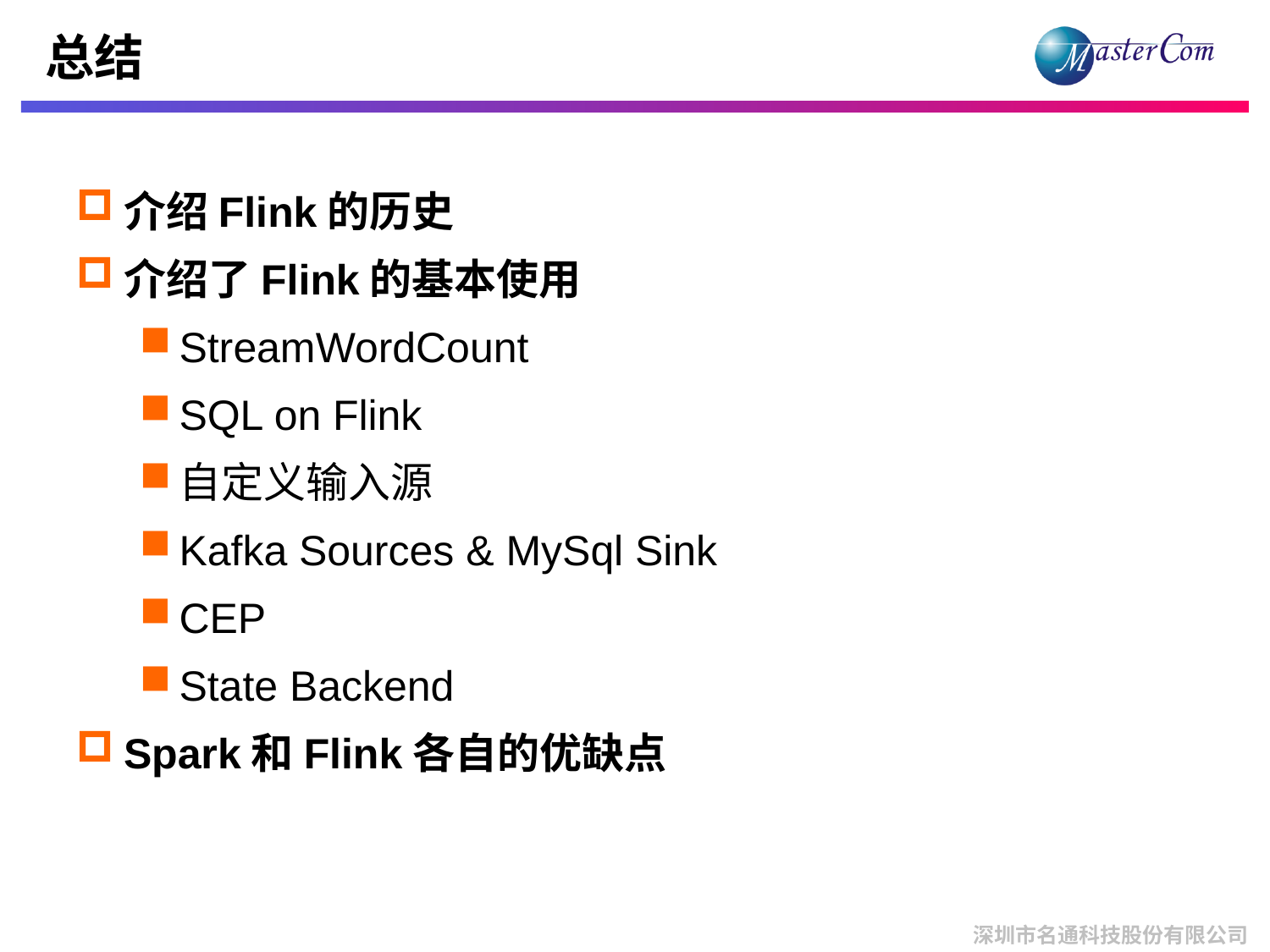

# 总结
介绍Flink的历史
介绍了Flink的基本使用
StreamWordCount
SQL on Flink
自定义输入源
Kafka Sources & MySql Sink
CEP
State Backend
Spark和Flink各自的优缺点